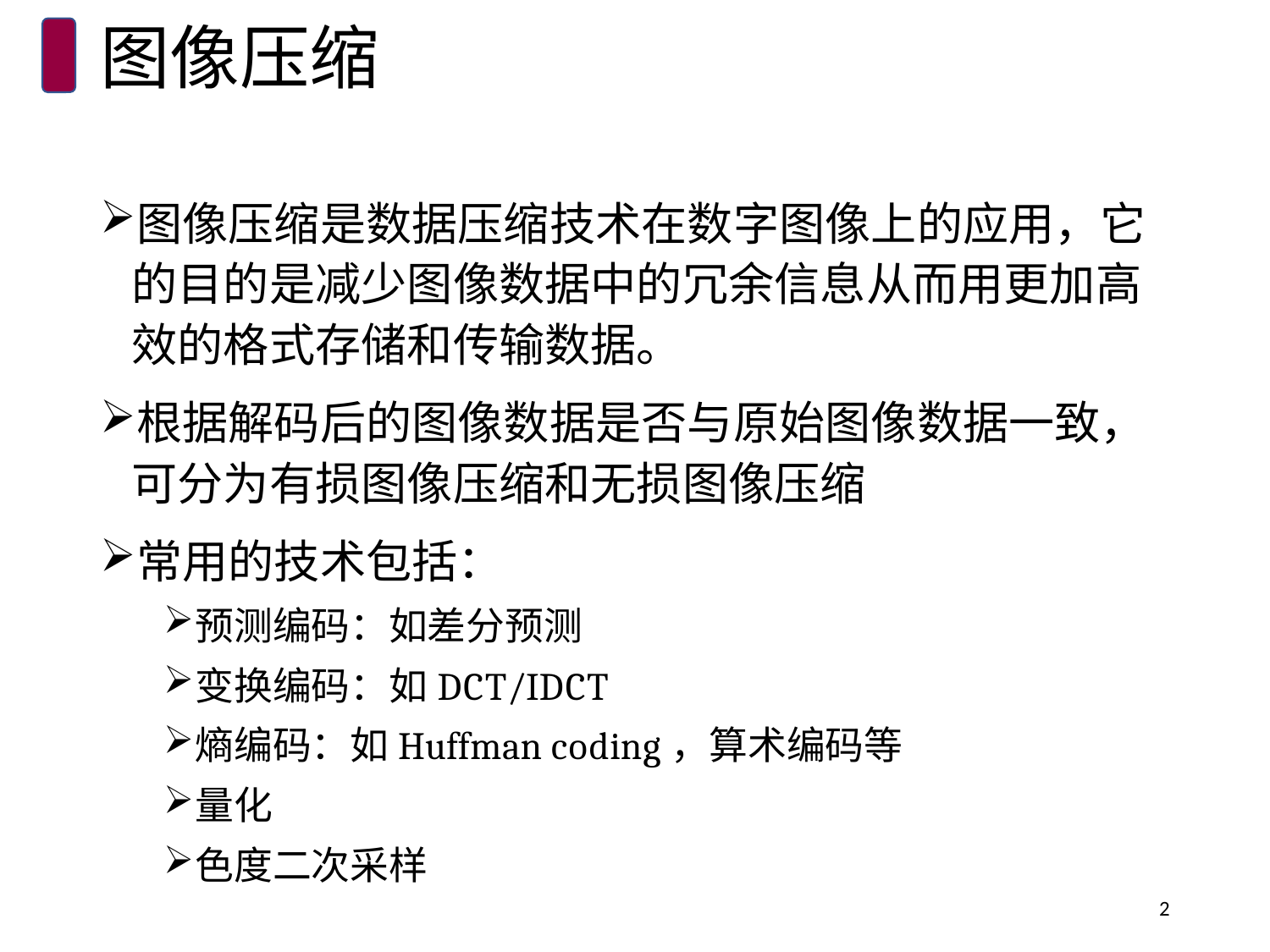

# 图像压缩
图像压缩是数据压缩技术在数字图像上的应用，它的目的是减少图像数据中的冗余信息从而用更加高效的格式存储和传输数据。
根据解码后的图像数据是否与原始图像数据一致，可分为有损图像压缩和无损图像压缩
常用的技术包括：
预测编码：如差分预测
变换编码：如DCT/IDCT
熵编码：如Huffman coding，算术编码等
量化
色度二次采样

2